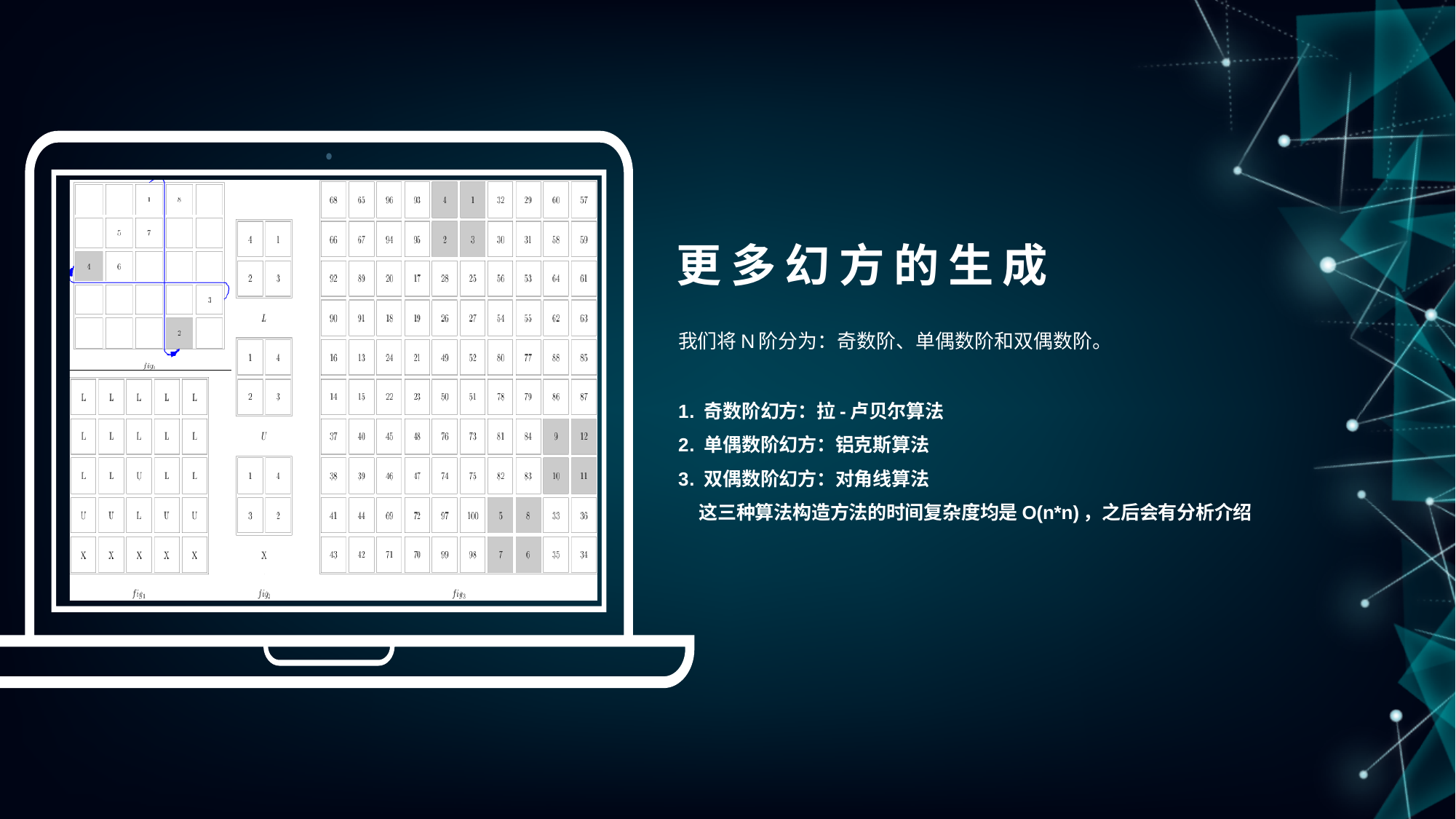

更多幻方的生成
我们将N阶分为：奇数阶、单偶数阶和双偶数阶。
奇数阶幻方：拉-卢贝尔算法
单偶数阶幻方：铝克斯算法
双偶数阶幻方：对角线算法
    这三种算法构造方法的时间复杂度均是O(n*n)，之后会有分析介绍